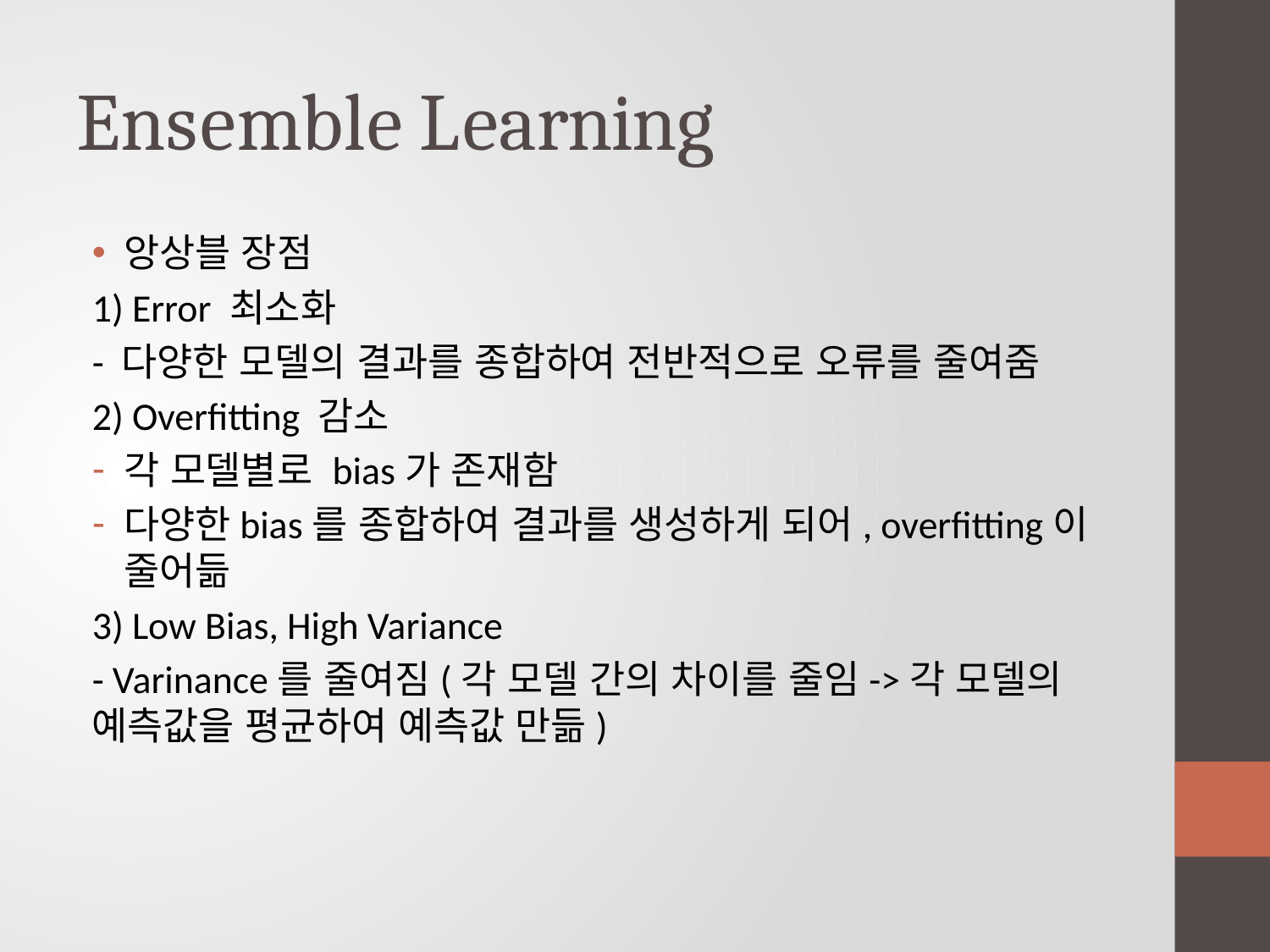

# Ensemble Learning
앙상블 장점
1) Error 최소화
- 다양한 모델의 결과를 종합하여 전반적으로 오류를 줄여줌
2) Overfitting 감소
각 모델별로 bias가 존재함
다양한bias를 종합하여 결과를 생성하게 되어, overfitting이 줄어듦
3) Low Bias, High Variance
- Varinance를 줄여짐(각 모델 간의 차이를 줄임->각 모델의 예측값을 평균하여 예측값 만듦)